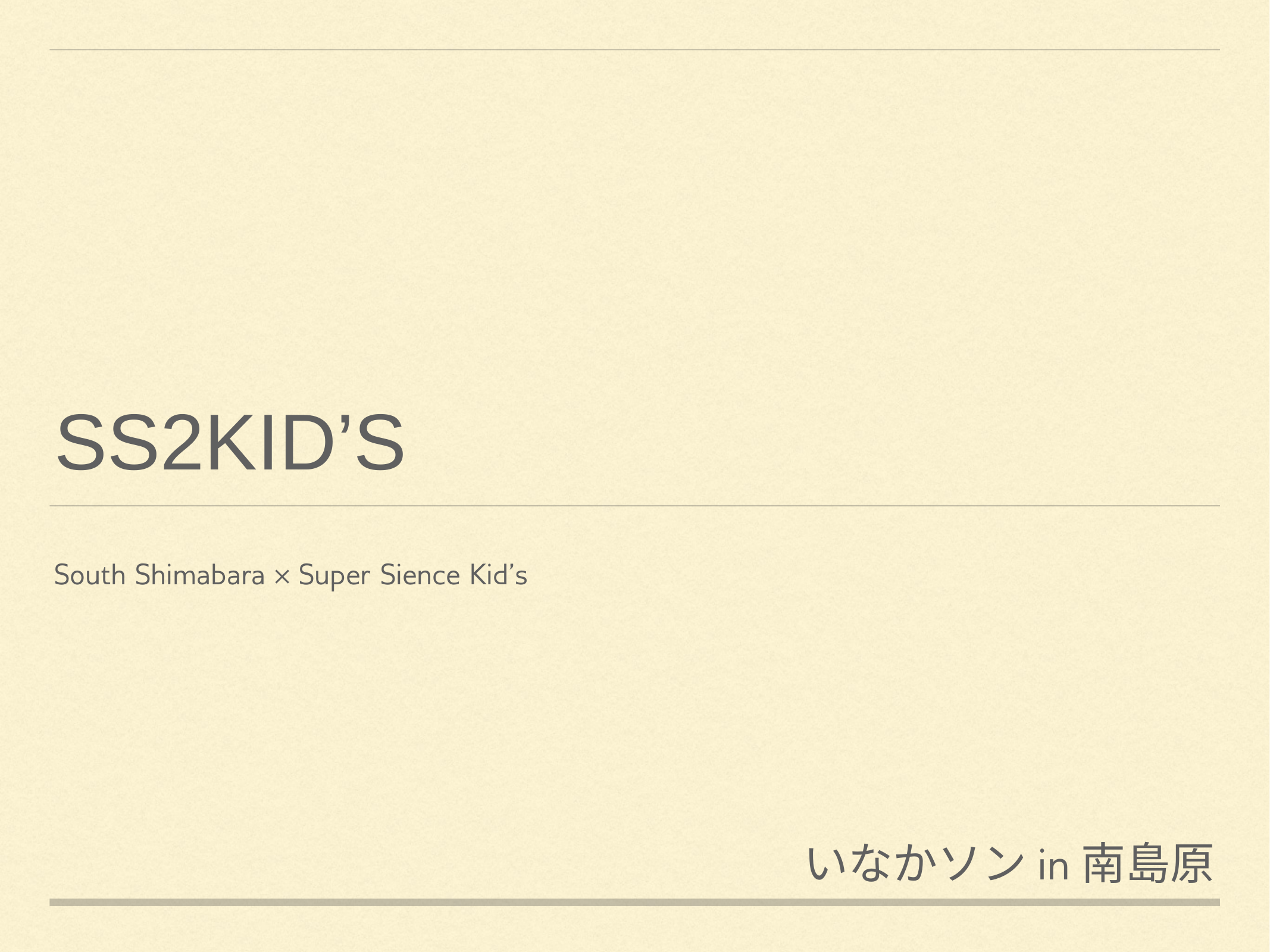

# SS2Kid’s
South Shimabara × Super Sience Kid’s
いなかソンin南島原